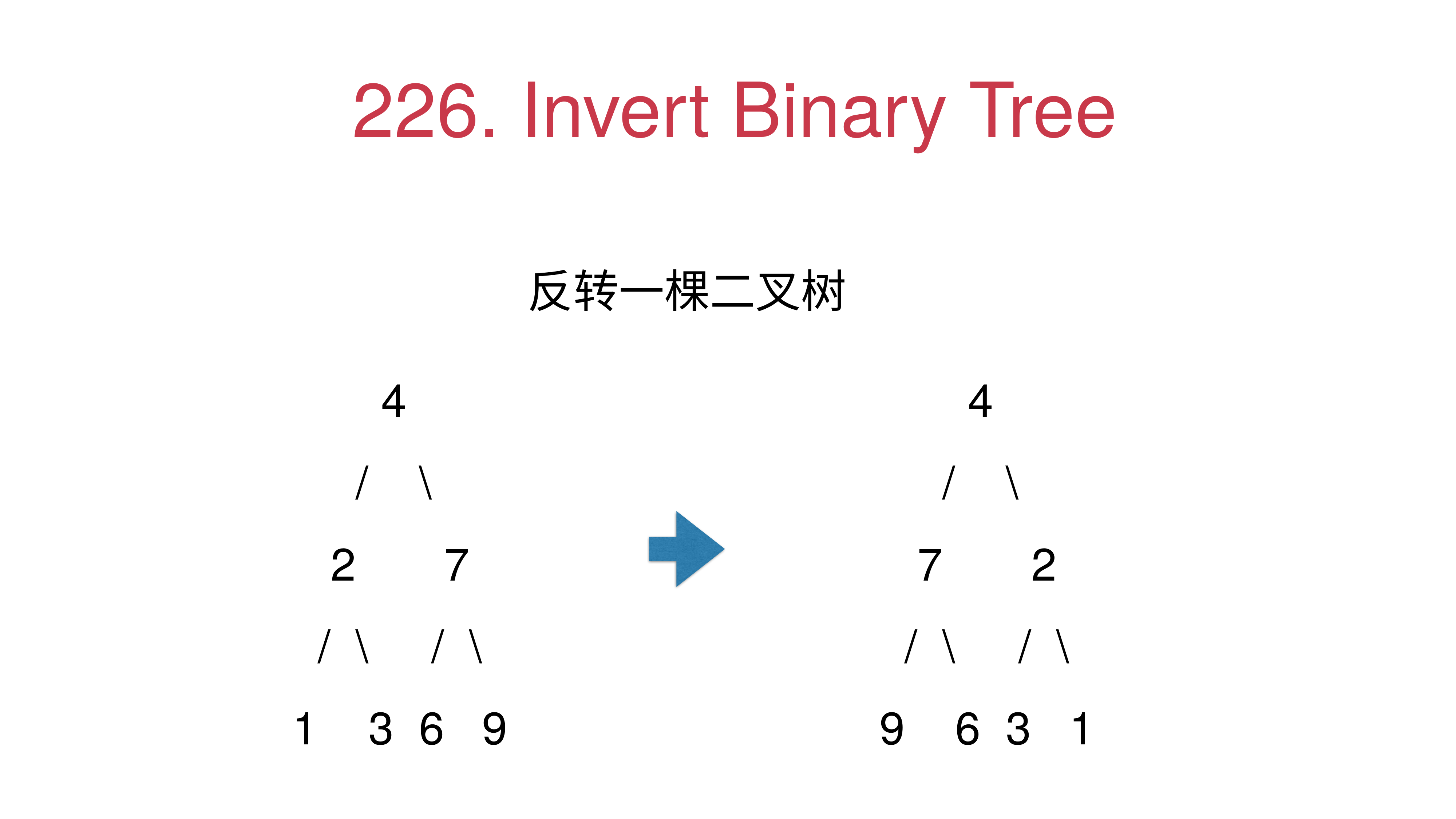

# 226. Invert Binary Tree
反转一棵二叉树
       4
     /    \
   2       7
  /  \     /  \
1    3  6   9
       4
     /    \
   7       2
  /  \     /  \
9    6  3   1